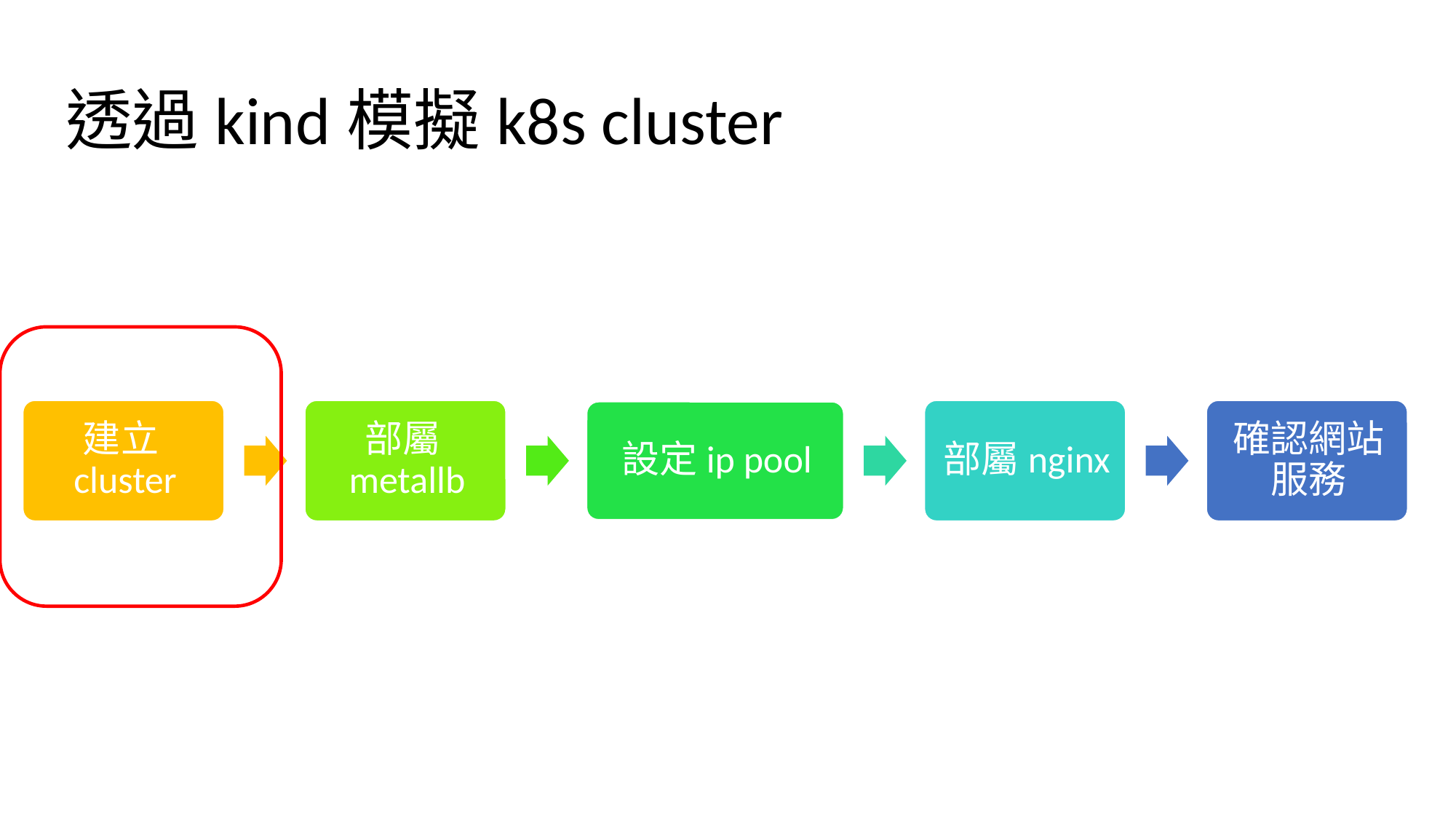

# 透過kind模擬k8s cluster
建立cluster

部屬metallb

設定ip pool

部屬nginx

確認網站服務